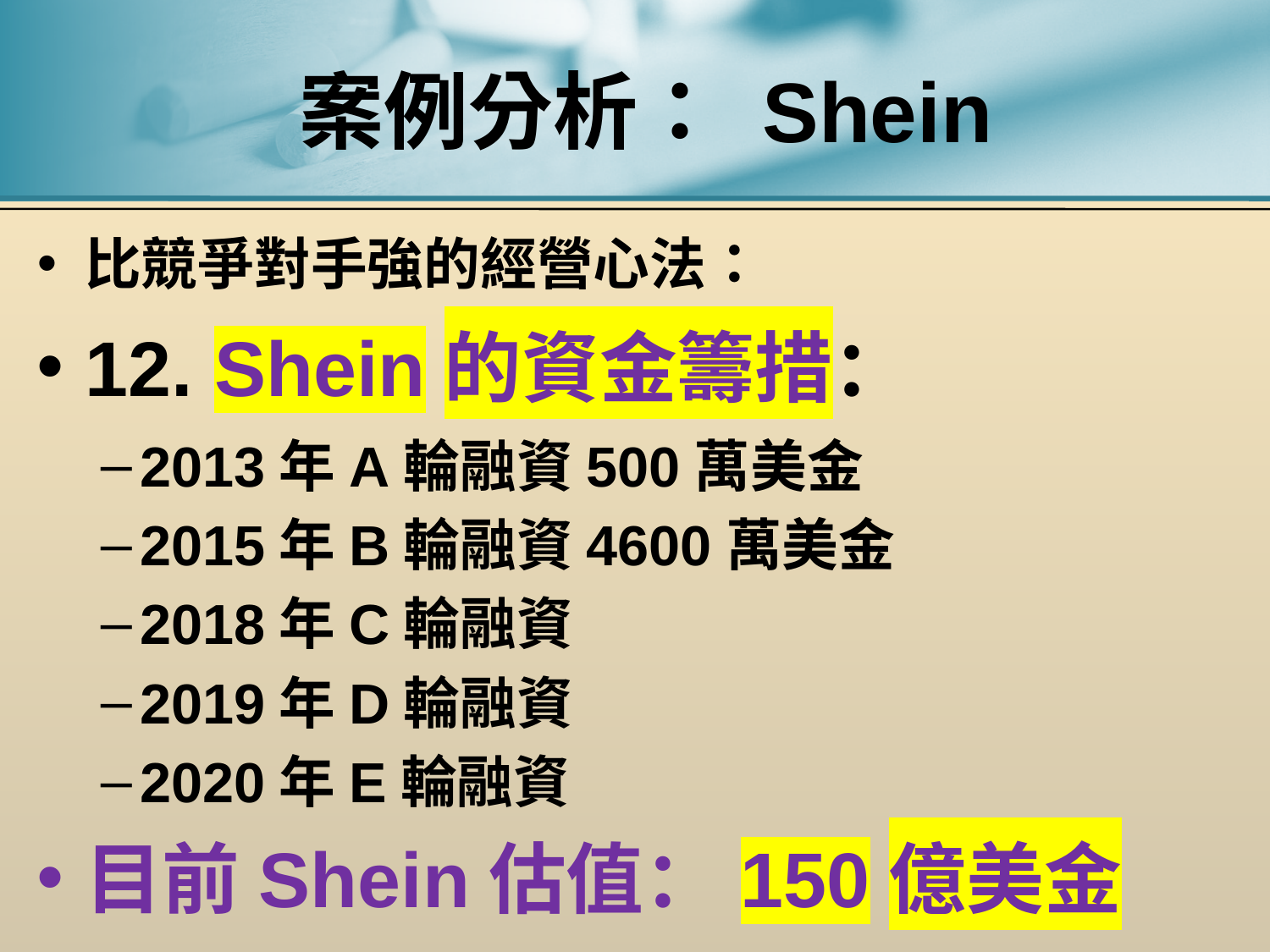

# 案例分析： Shein
比競爭對手強的經營心法：
12. Shein的資金籌措：
2013年A輪融資500萬美金
2015年B輪融資4600萬美金
2018年C輪融資
2019年D輪融資
2020年E輪融資
目前Shein估值：150億美金